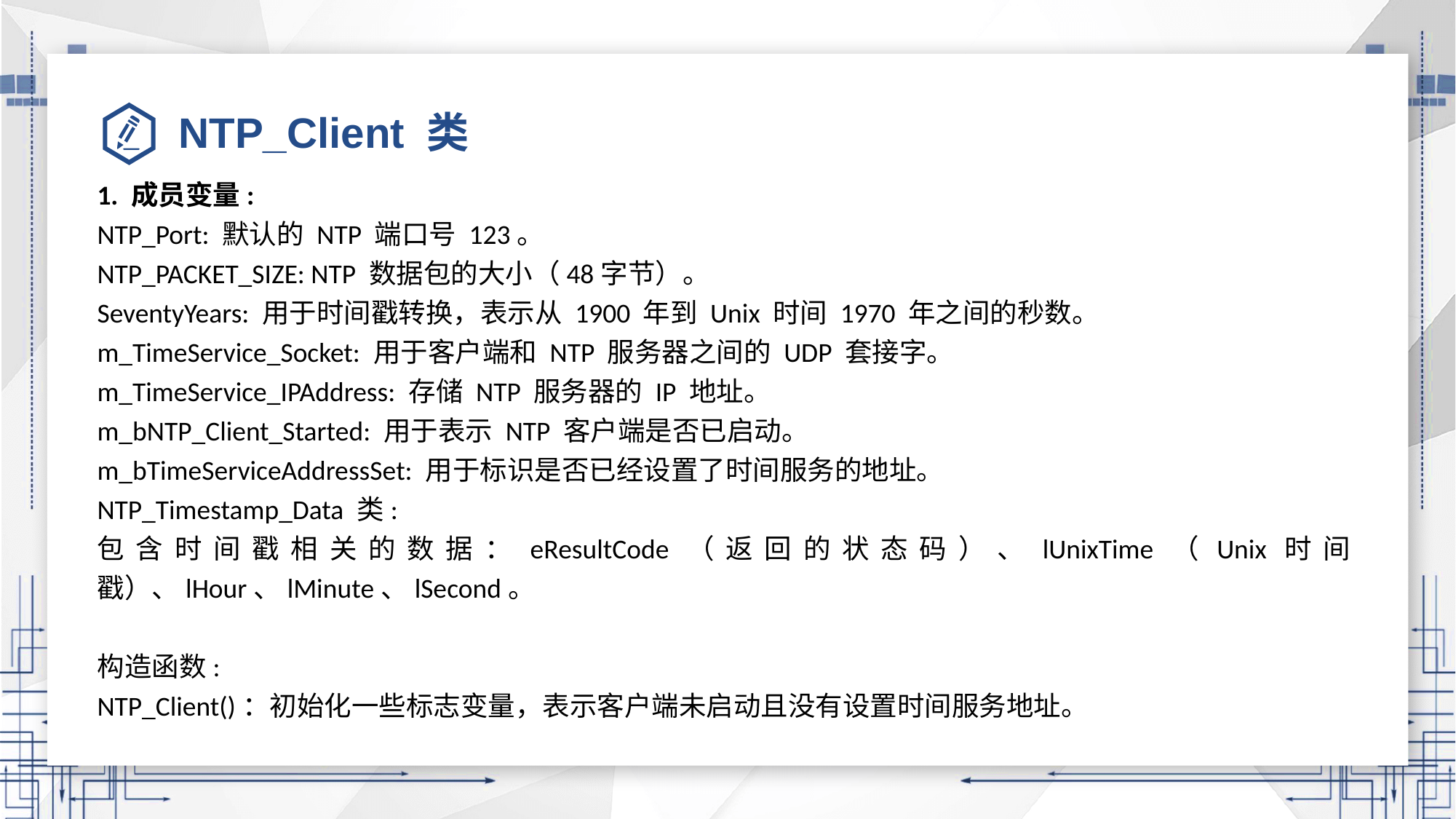

# NTP_Client 类

1. 成员变量:
NTP_Port: 默认的 NTP 端口号 123。
NTP_PACKET_SIZE: NTP 数据包的大小（48字节）。
SeventyYears: 用于时间戳转换，表示从 1900 年到 Unix 时间 1970 年之间的秒数。
m_TimeService_Socket: 用于客户端和 NTP 服务器之间的 UDP 套接字。
m_TimeService_IPAddress: 存储 NTP 服务器的 IP 地址。
m_bNTP_Client_Started: 用于表示 NTP 客户端是否已启动。
m_bTimeServiceAddressSet: 用于标识是否已经设置了时间服务的地址。
NTP_Timestamp_Data 类:
包含时间戳相关的数据：eResultCode（返回的状态码）、lUnixTime（Unix时间戳）、lHour、lMinute、lSecond。

构造函数:
NTP_Client()：初始化一些标志变量，表示客户端未启动且没有设置时间服务地址。